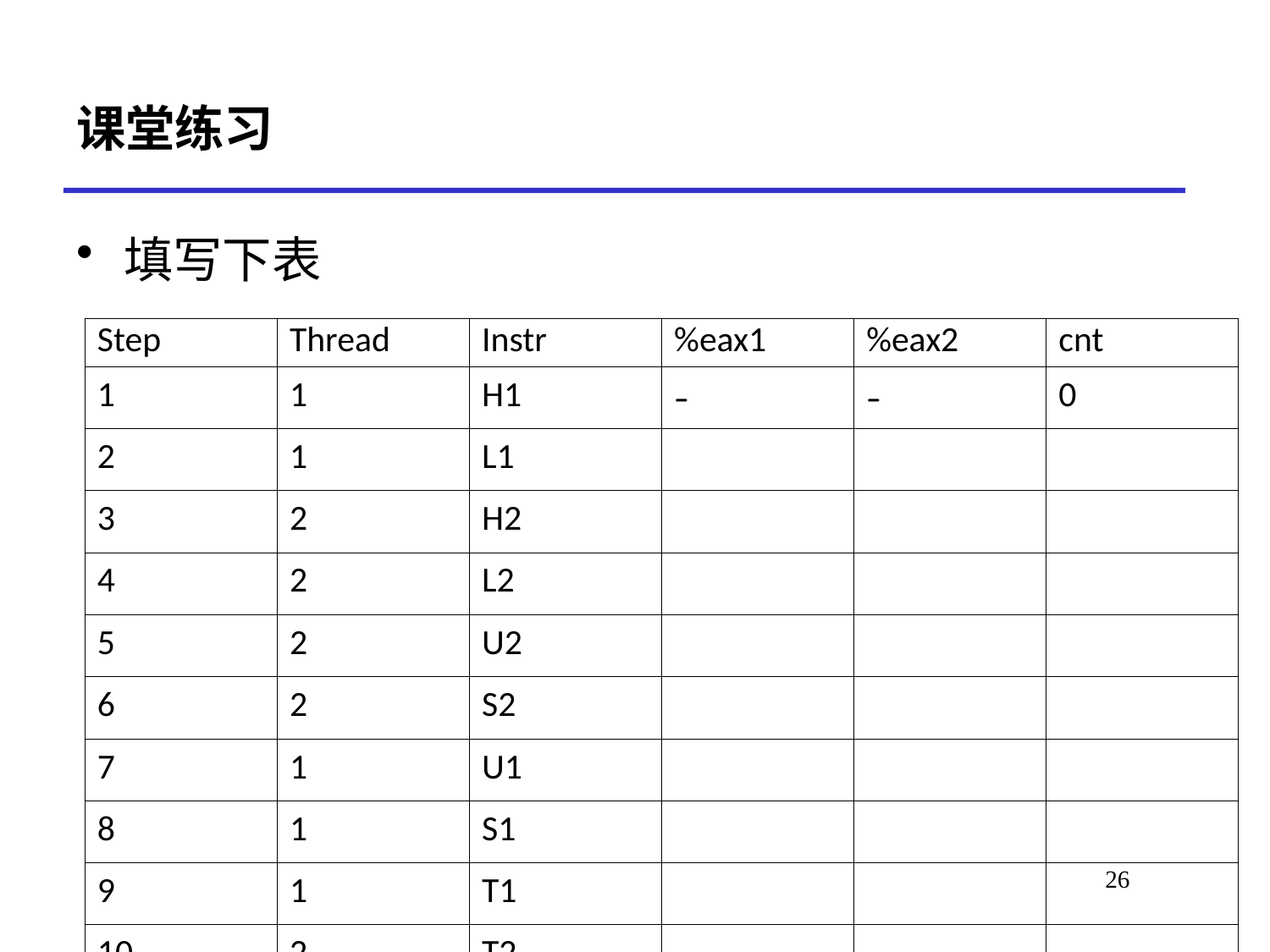

# 课堂练习
填写下表
| Step | Thread | Instr | %eax1 | %eax2 | cnt |
| --- | --- | --- | --- | --- | --- |
| 1 | 1 | H1 | - | - | 0 |
| 2 | 1 | L1 |  |  |  |
| 3 | 2 | H2 |  |  |  |
| 4 | 2 | L2 |  |  |  |
| 5 | 2 | U2 |  |  |  |
| 6 | 2 | S2 |  |  |  |
| 7 | 1 | U1 |  |  |  |
| 8 | 1 | S1 |  |  |  |
| 9 | 1 | T1 |  |  |  |
| 10 | 2 | T2 |  |  |  |
26